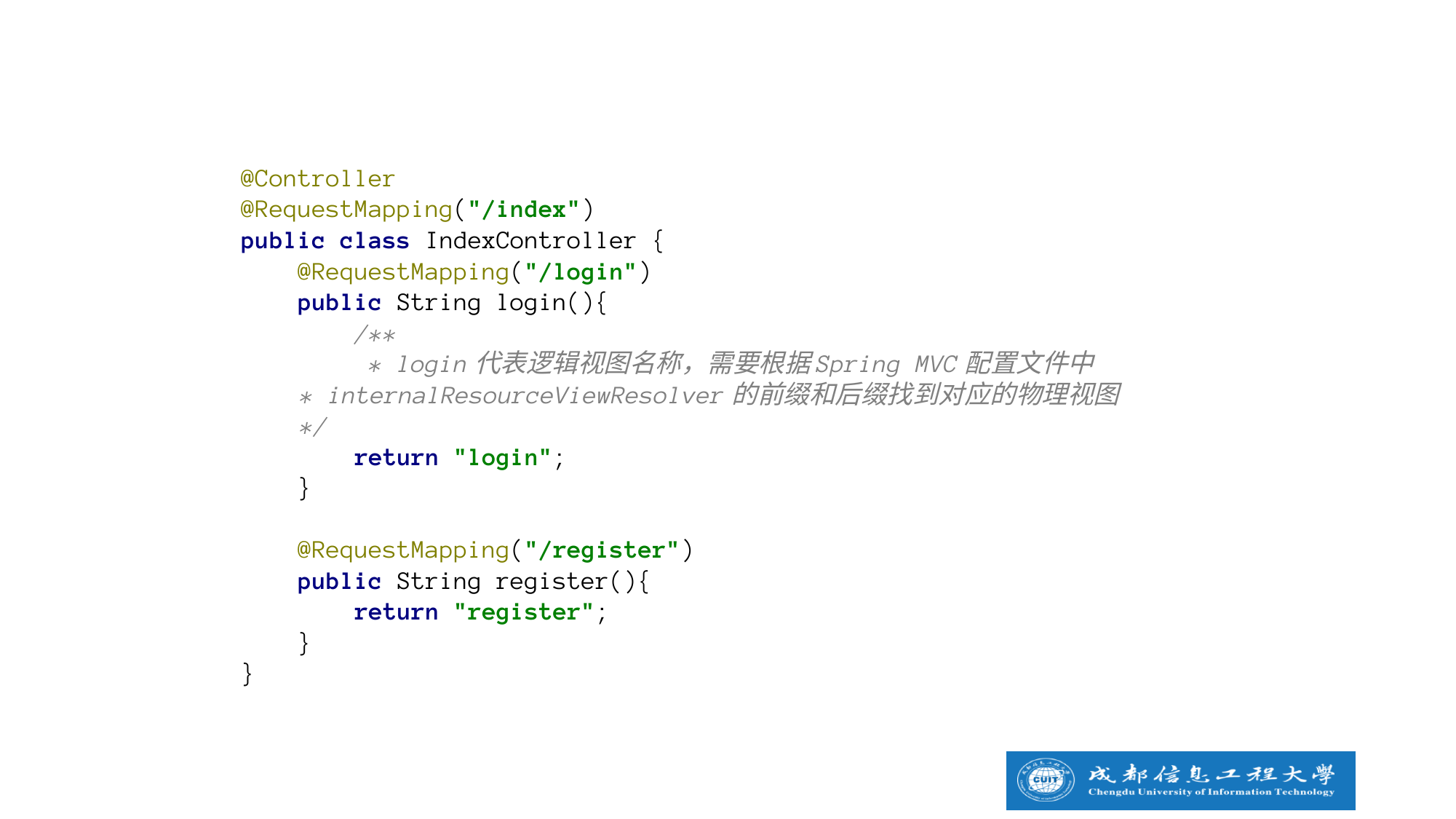

@Controller
@RequestMapping("/index")
public class IndexController {
    @RequestMapping("/login")
    public String login(){
        /**
         * login代表逻辑视图名称，需要根据Spring MVC配置文件中
         * internalResourceViewResolver的前缀和后缀找到对应的物理视图
         */
        return "login";
    }
    @RequestMapping("/register")
    public String register(){
        return "register";
    }
}